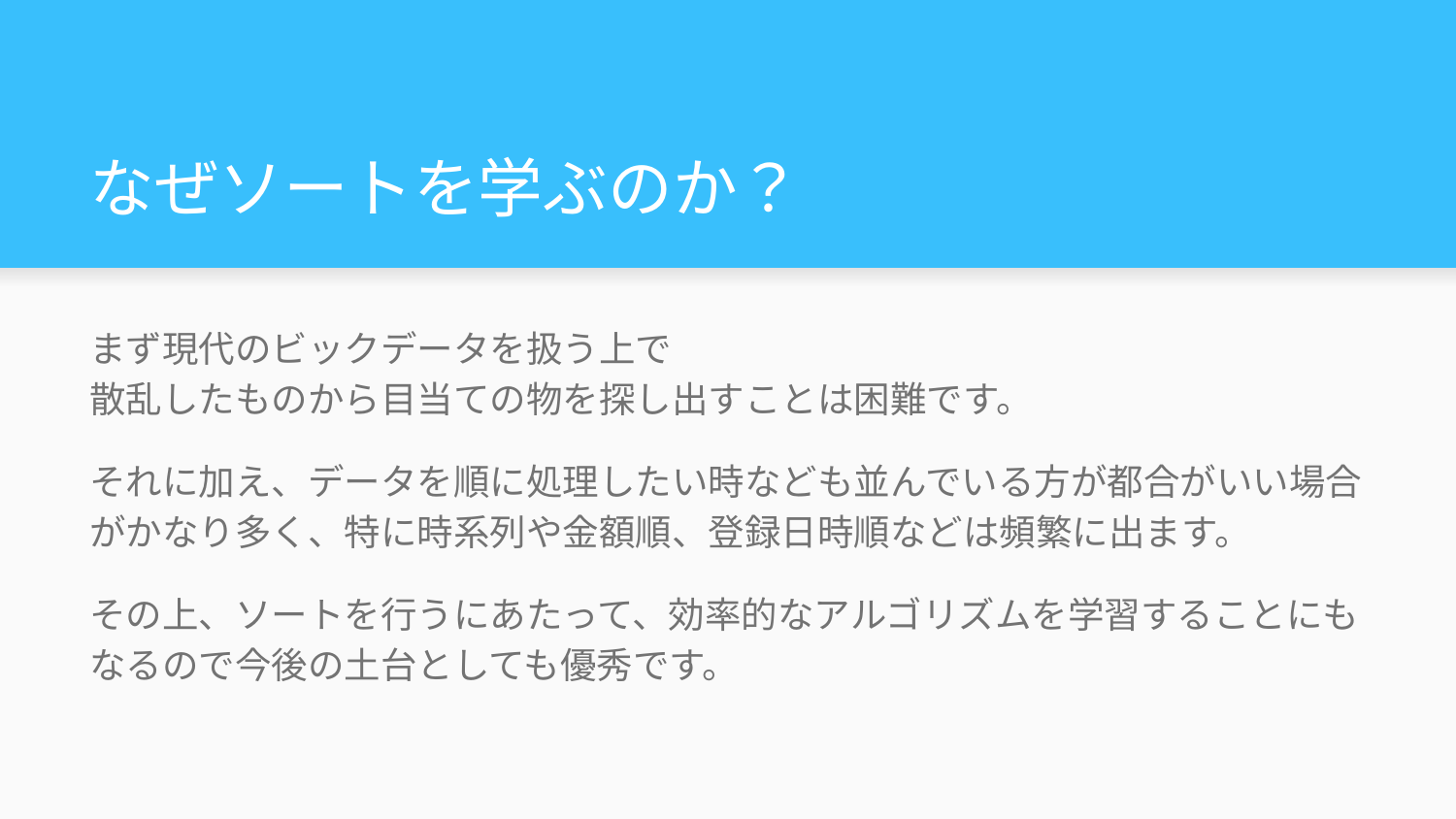

# なぜソートを学ぶのか？
まず現代のビックデータを扱う上で
散乱したものから目当ての物を探し出すことは困難です。
それに加え、データを順に処理したい時なども並んでいる方が都合がいい場合がかなり多く、特に時系列や金額順、登録日時順などは頻繁に出ます。
その上、ソートを行うにあたって、効率的なアルゴリズムを学習することにもなるので今後の土台としても優秀です。